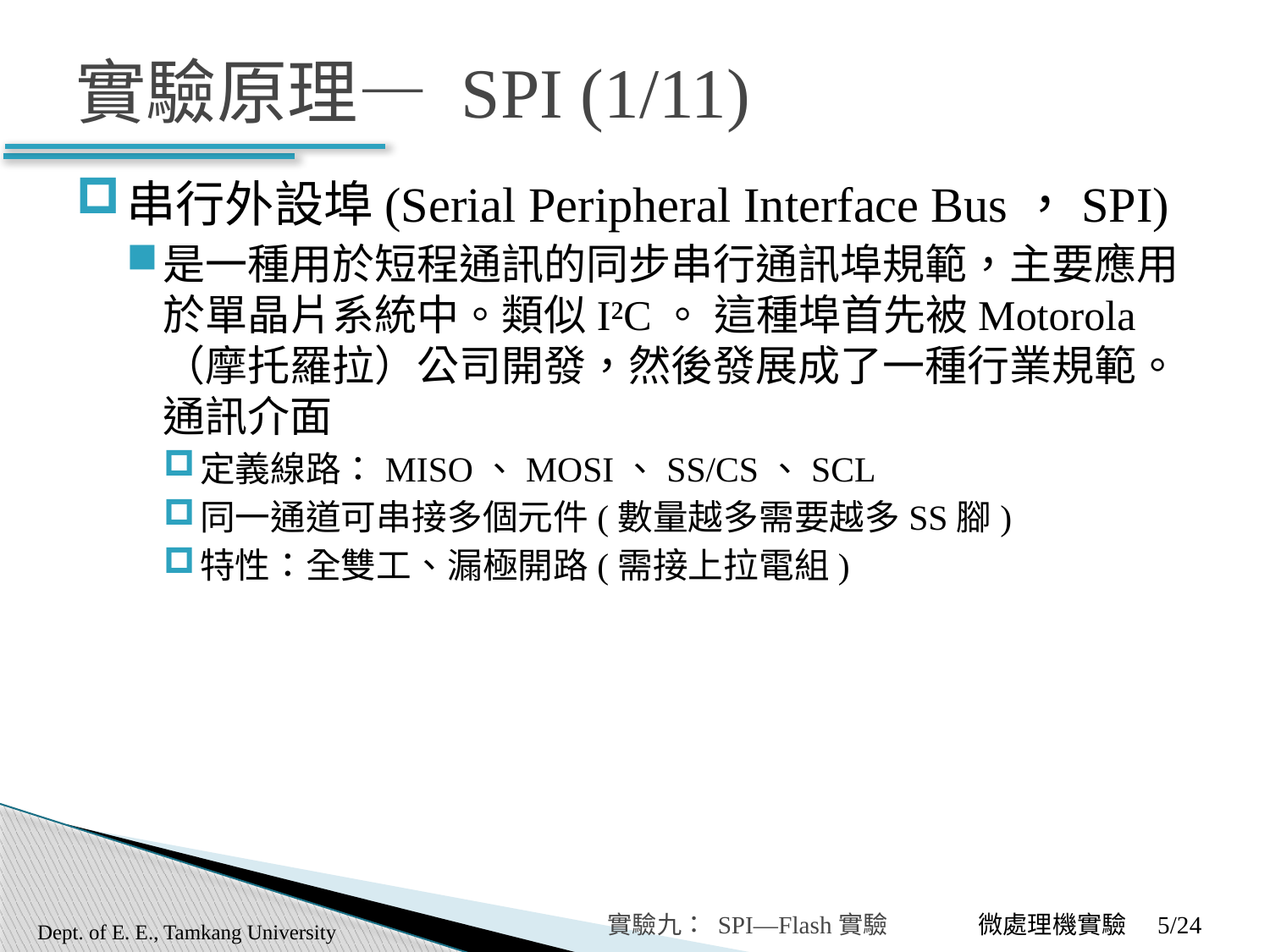

# 實驗原理— SPI (1/11)
串行外設埠(Serial Peripheral Interface Bus，SPI)
是一種用於短程通訊的同步串行通訊埠規範，主要應用於單晶片系統中。類似I²C。 這種埠首先被Motorola（摩托羅拉）公司開發，然後發展成了一種行業規範。通訊介面
定義線路：MISO、MOSI、SS/CS、SCL
同一通道可串接多個元件(數量越多需要越多SS腳)
特性：全雙工、漏極開路(需接上拉電組)